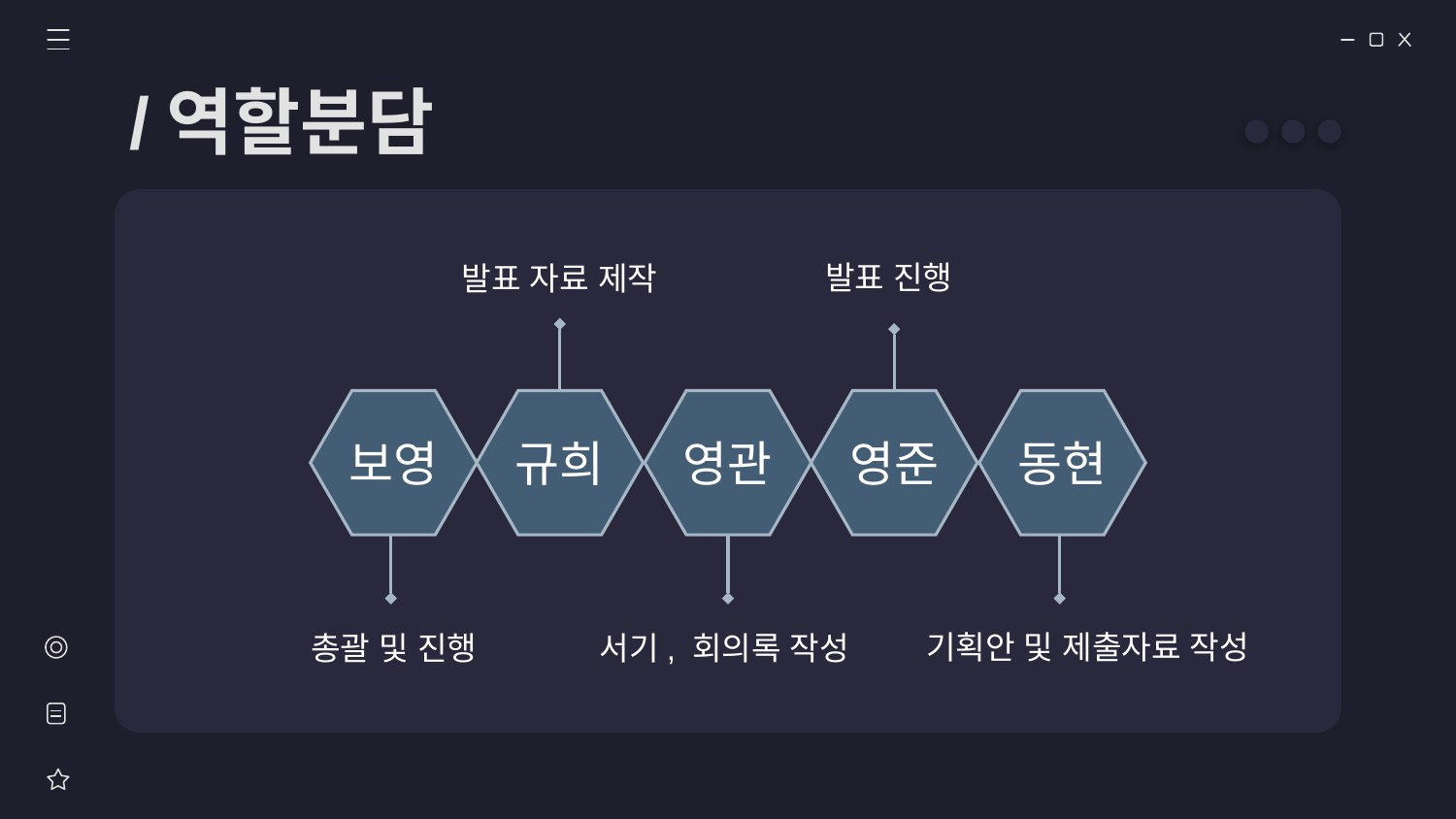

# /역할분담

발표 진행
발표 자료 제작
규희
영준
보영
동현
영관
기획안 및 제출자료 작성
총괄 및 진행
서기, 회의록 작성